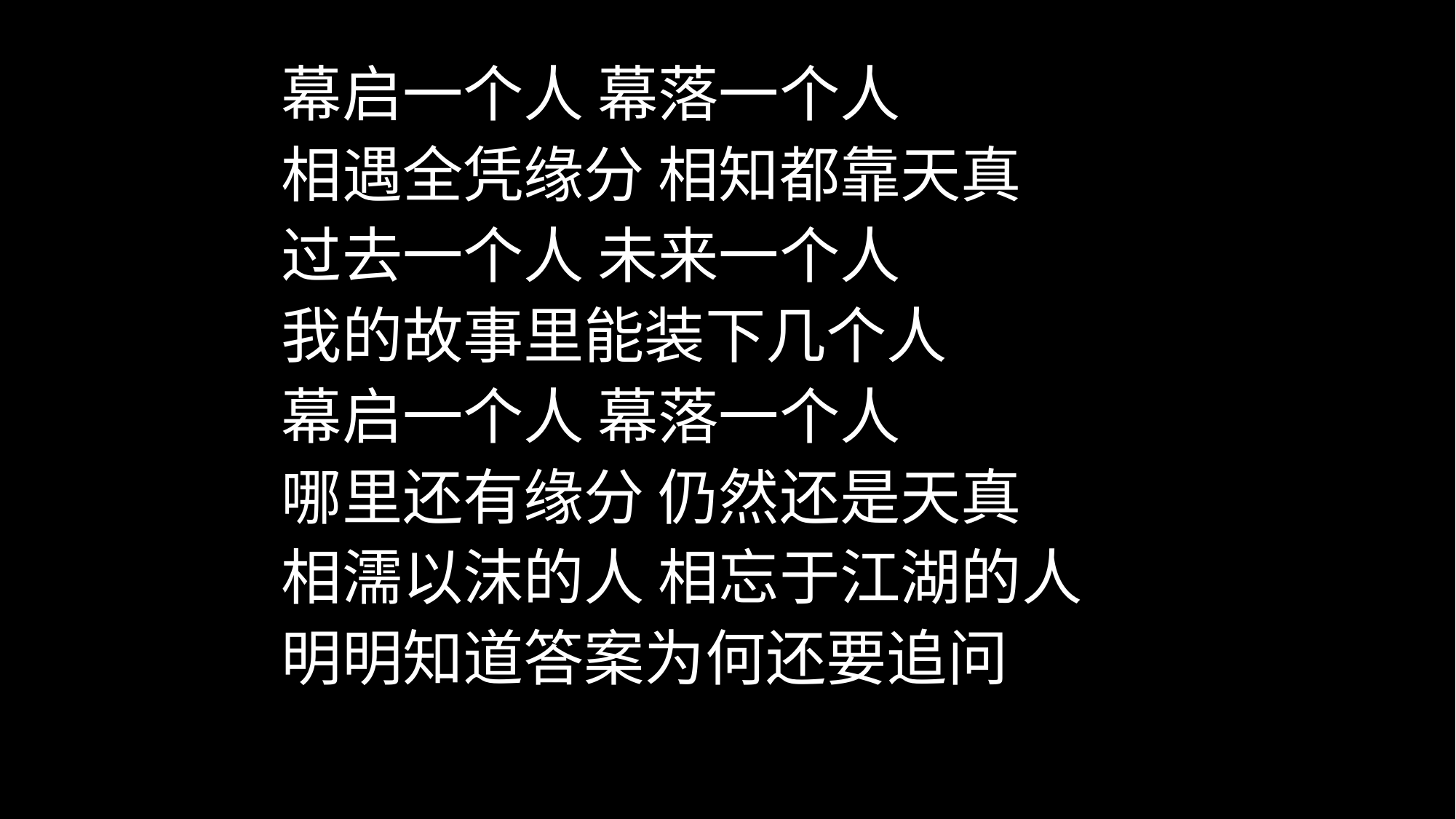

幕启一个人 幕落一个人
相遇全凭缘分 相知都靠天真
过去一个人 未来一个人
我的故事里能装下几个人
幕启一个人 幕落一个人
哪里还有缘分 仍然还是天真
相濡以沫的人 相忘于江湖的人
明明知道答案为何还要追问